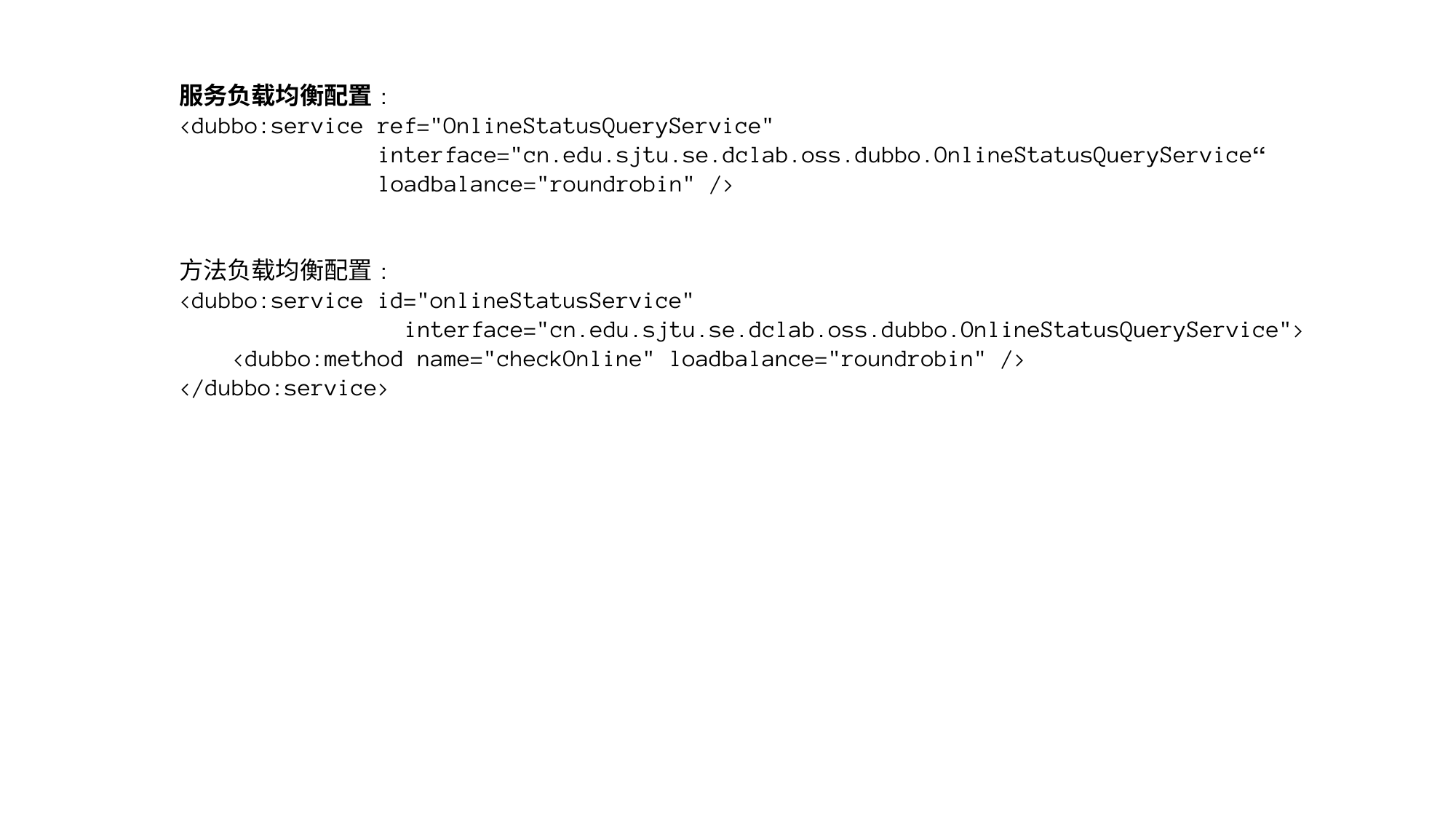

服务负载均衡配置:
<dubbo:service ref="OnlineStatusQueryService"
               interface="cn.edu.sjtu.se.dclab.oss.dubbo.OnlineStatusQueryService“
               loadbalance="roundrobin" />

方法负载均衡配置:
<dubbo:service id="onlineStatusService"
                 interface="cn.edu.sjtu.se.dclab.oss.dubbo.OnlineStatusQueryService">
    <dubbo:method name="checkOnline" loadbalance="roundrobin" />
</dubbo:service>